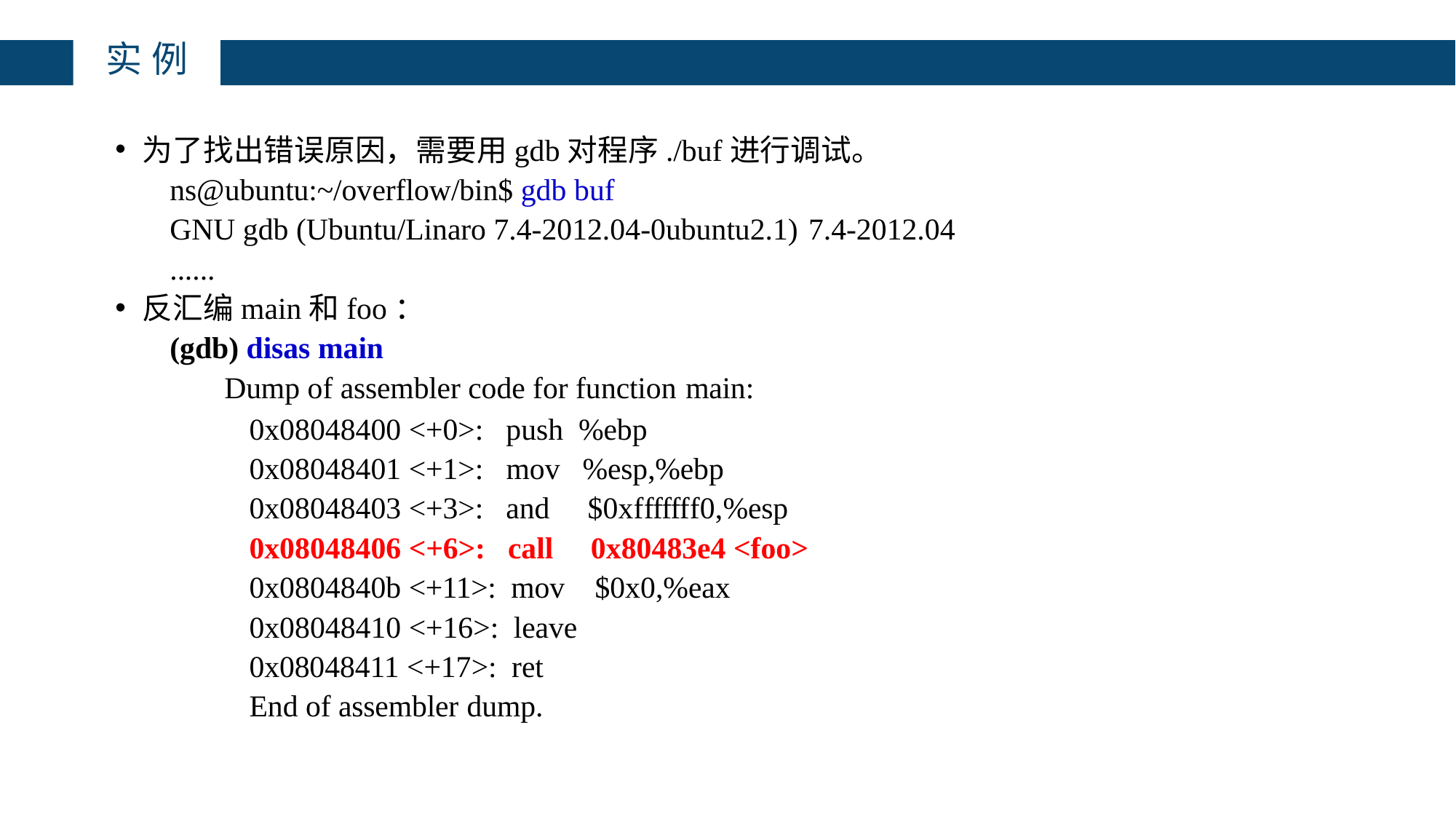

实例

为了找出错误原因，需要用gdb对程序./buf进行调试。
ns@ubuntu:~/overflow/bin$ gdb buf
GNU gdb (Ubuntu/Linaro 7.4-2012.04-0ubuntu2.1) 7.4-2012.04
......
反汇编main和foo：
(gdb) disas main
Dump of assembler code for function main:
0x08048400 <+0>:   push  %ebp
0x08048401 <+1>:   mov   %esp,%ebp
0x08048403 <+3>:   and     $0xfffffff0,%esp
0x08048406 <+6>:   call     0x80483e4 <foo>
0x0804840b <+11>:  mov    $0x0,%eax
0x08048410 <+16>:  leave
0x08048411 <+17>:  ret
End of assembler dump.